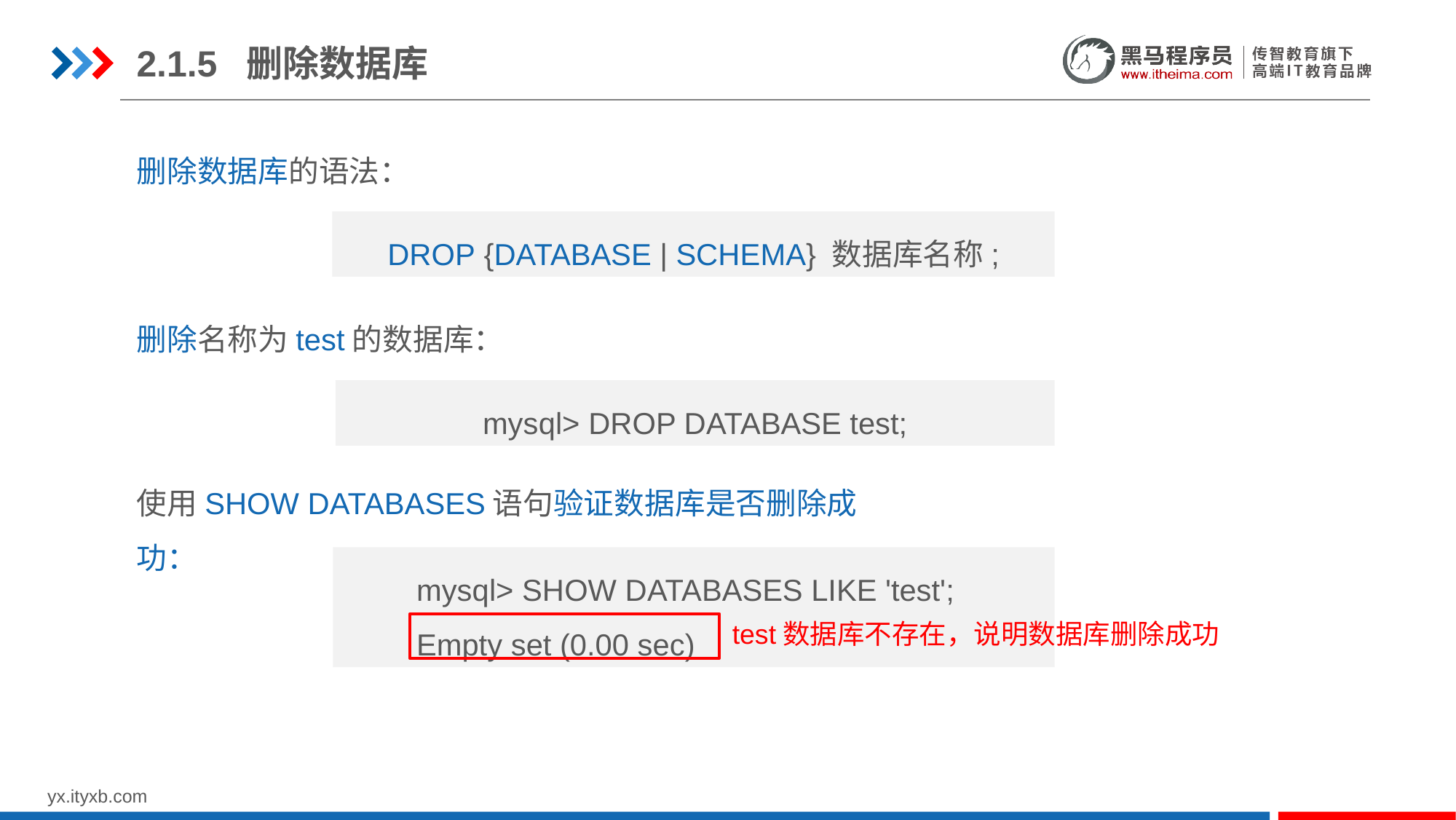

2.1.5  删除数据库
删除数据库的语法：
DROP {DATABASE | SCHEMA} 数据库名称;
删除名称为test的数据库：
mysql> DROP DATABASE test;
使用SHOW DATABASES语句验证数据库是否删除成功：
mysql> SHOW DATABASES LIKE 'test';
Empty set (0.00 sec)
test数据库不存在，说明数据库删除成功